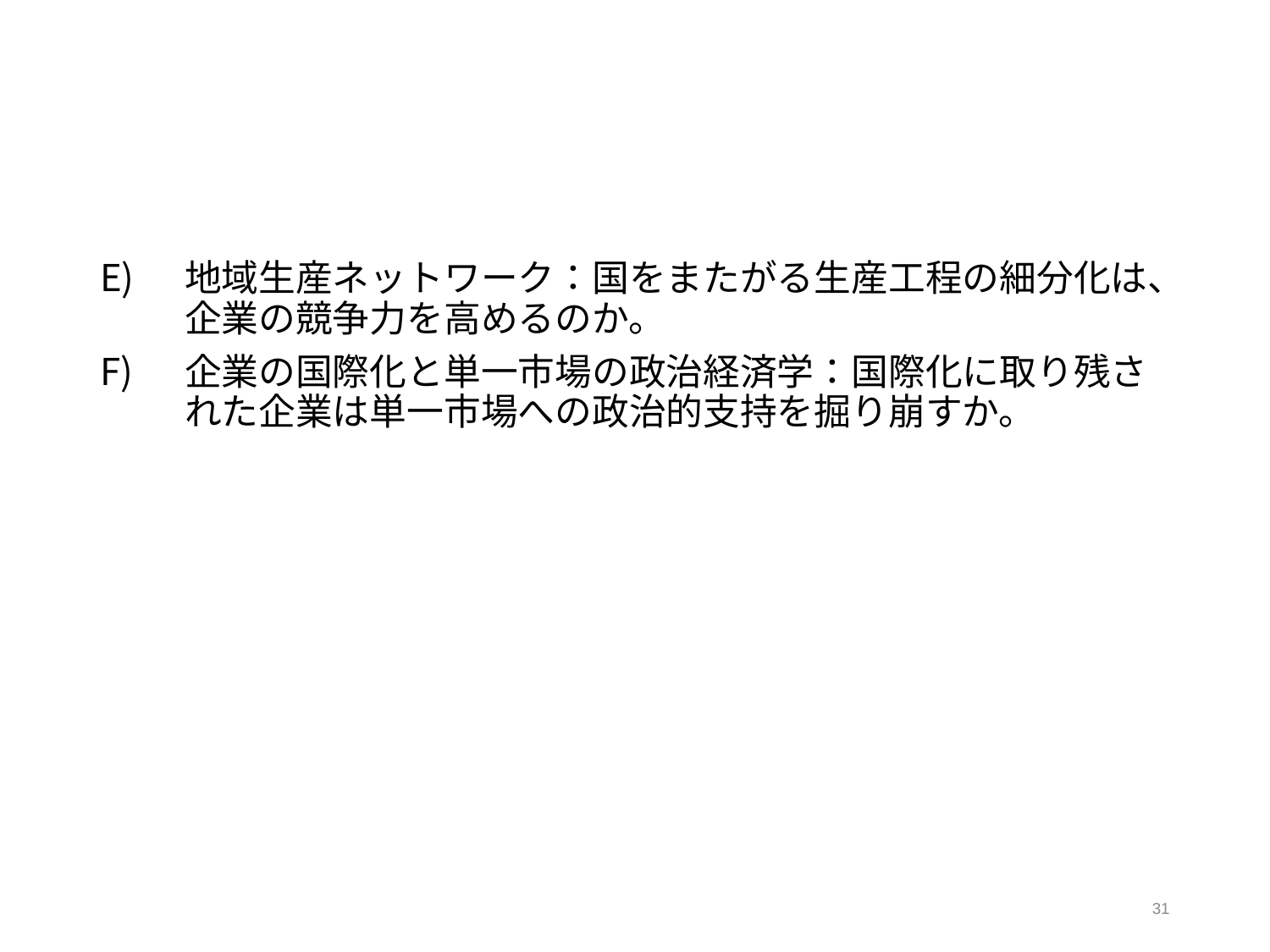

#
地域生産ネットワーク：国をまたがる生産工程の細分化は、企業の競争力を高めるのか。
企業の国際化と単一市場の政治経済学：国際化に取り残された企業は単一市場への政治的支持を掘り崩すか。

31